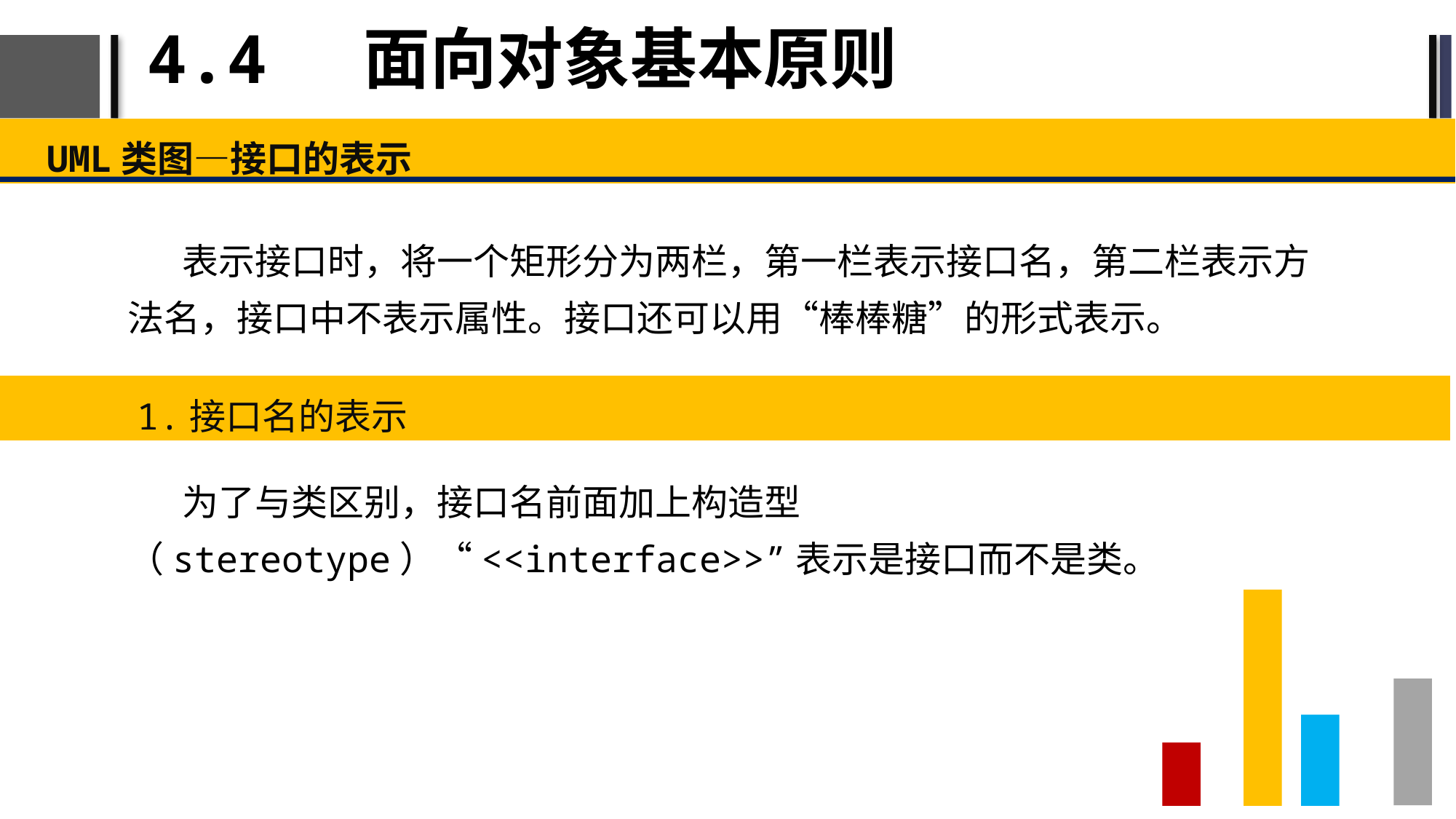

# 4.4  面向对象基本原则

UML类图—接口的表示

表示接口时，将一个矩形分为两栏，第一栏表示接口名，第二栏表示方法名，接口中不表示属性。接口还可以用“棒棒糖”的形式表示。

1.接口名的表示
为了与类区别，接口名前面加上构造型（stereotype）“<<interface>>”表示是接口而不是类。